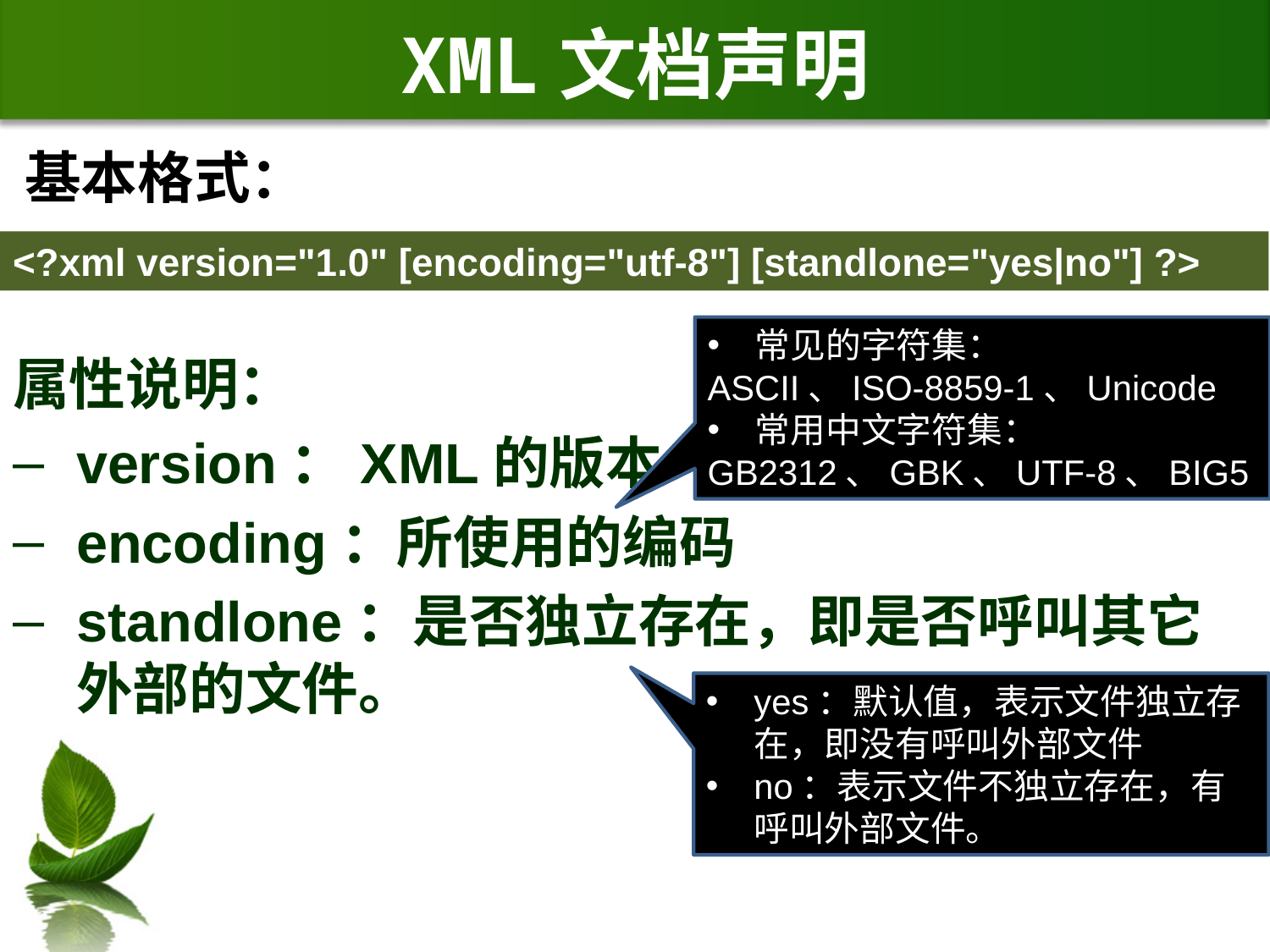

# XML文档声明
基本格式：
<?xml version="1.0" [encoding="utf-8"] [standlone="yes|no"] ?>
常见的字符集：
ASCII、ISO-8859-1、Unicode
常用中文字符集：
GB2312、GBK、UTF-8、BIG5
属性说明：
version：XML的版本
encoding：所使用的编码
standlone：是否独立存在，即是否呼叫其它外部的文件。
yes：默认值，表示文件独立存在，即没有呼叫外部文件
no：表示文件不独立存在，有呼叫外部文件。